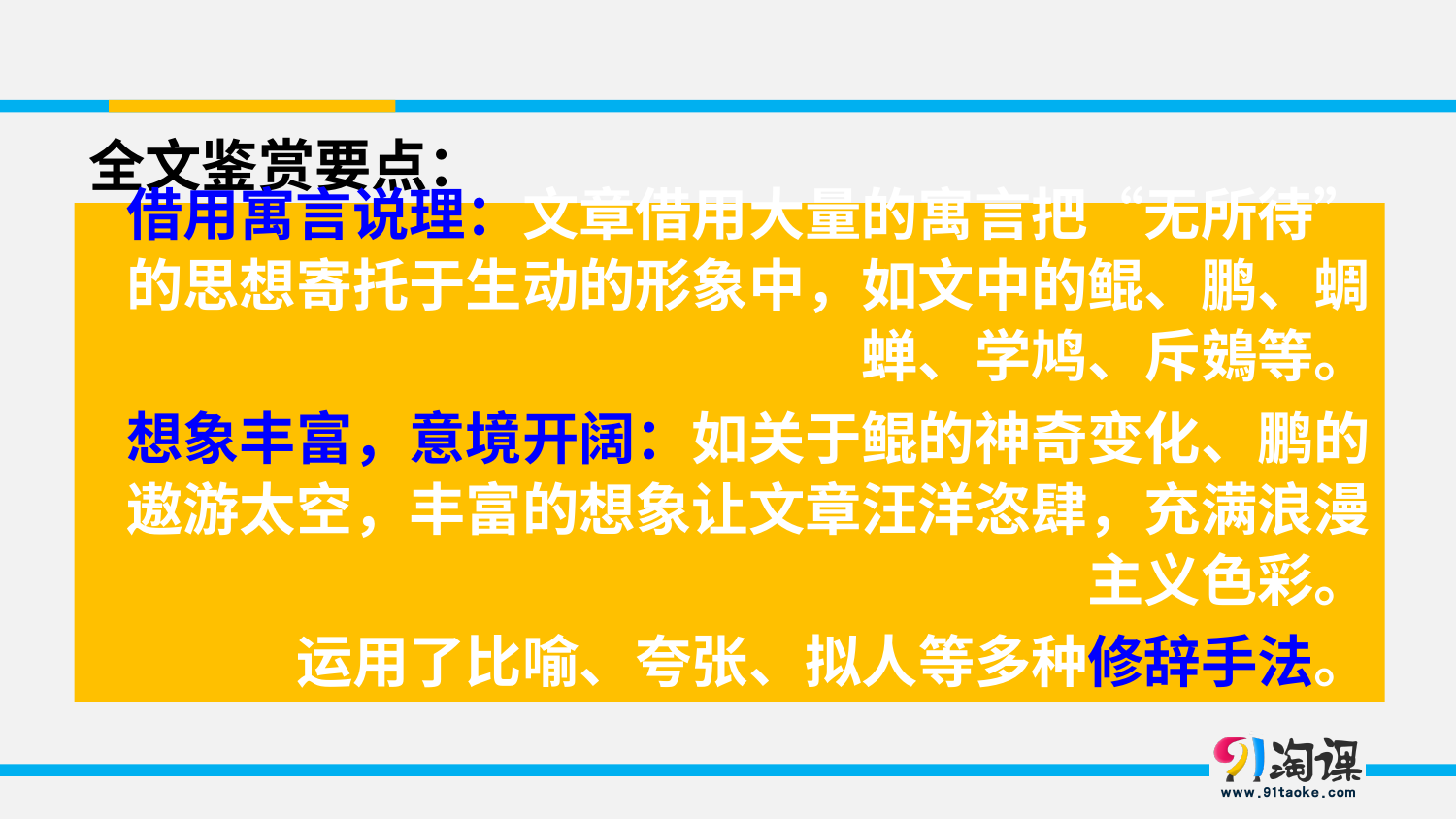

全文鉴赏要点：
借用寓言说理：文章借用大量的寓言把“无所待”的思想寄托于生动的形象中，如文中的鲲、鹏、蜩蝉、学鸠、斥鴳等。
想象丰富，意境开阔：如关于鲲的神奇变化、鹏的遨游太空，丰富的想象让文章汪洋恣肆，充满浪漫主义色彩。
运用了比喻、夸张、拟人等多种修辞手法。